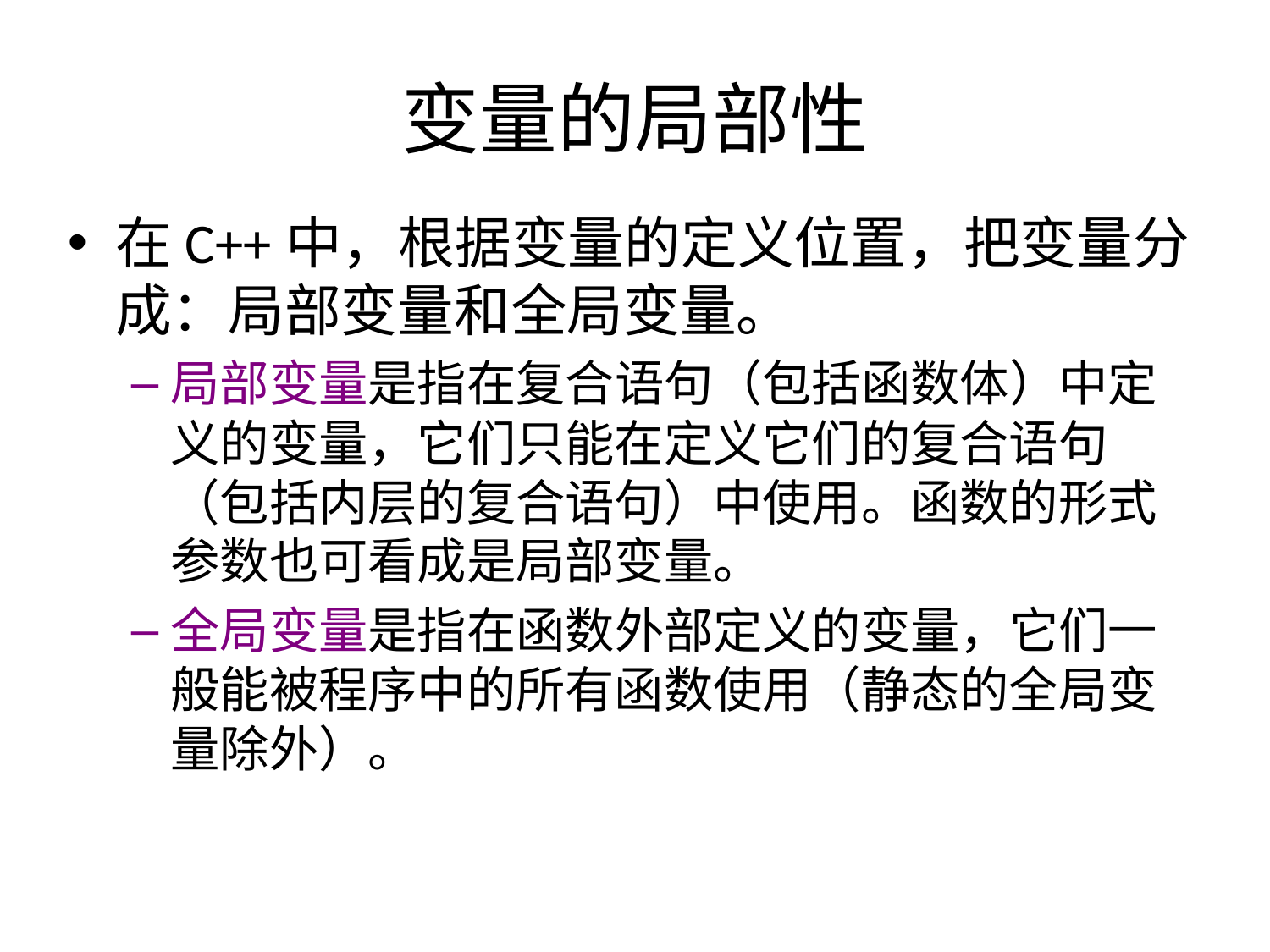

# 变量的局部性
在C++中，根据变量的定义位置，把变量分成：局部变量和全局变量。
局部变量是指在复合语句（包括函数体）中定义的变量，它们只能在定义它们的复合语句（包括内层的复合语句）中使用。函数的形式参数也可看成是局部变量。
全局变量是指在函数外部定义的变量，它们一般能被程序中的所有函数使用（静态的全局变量除外）。